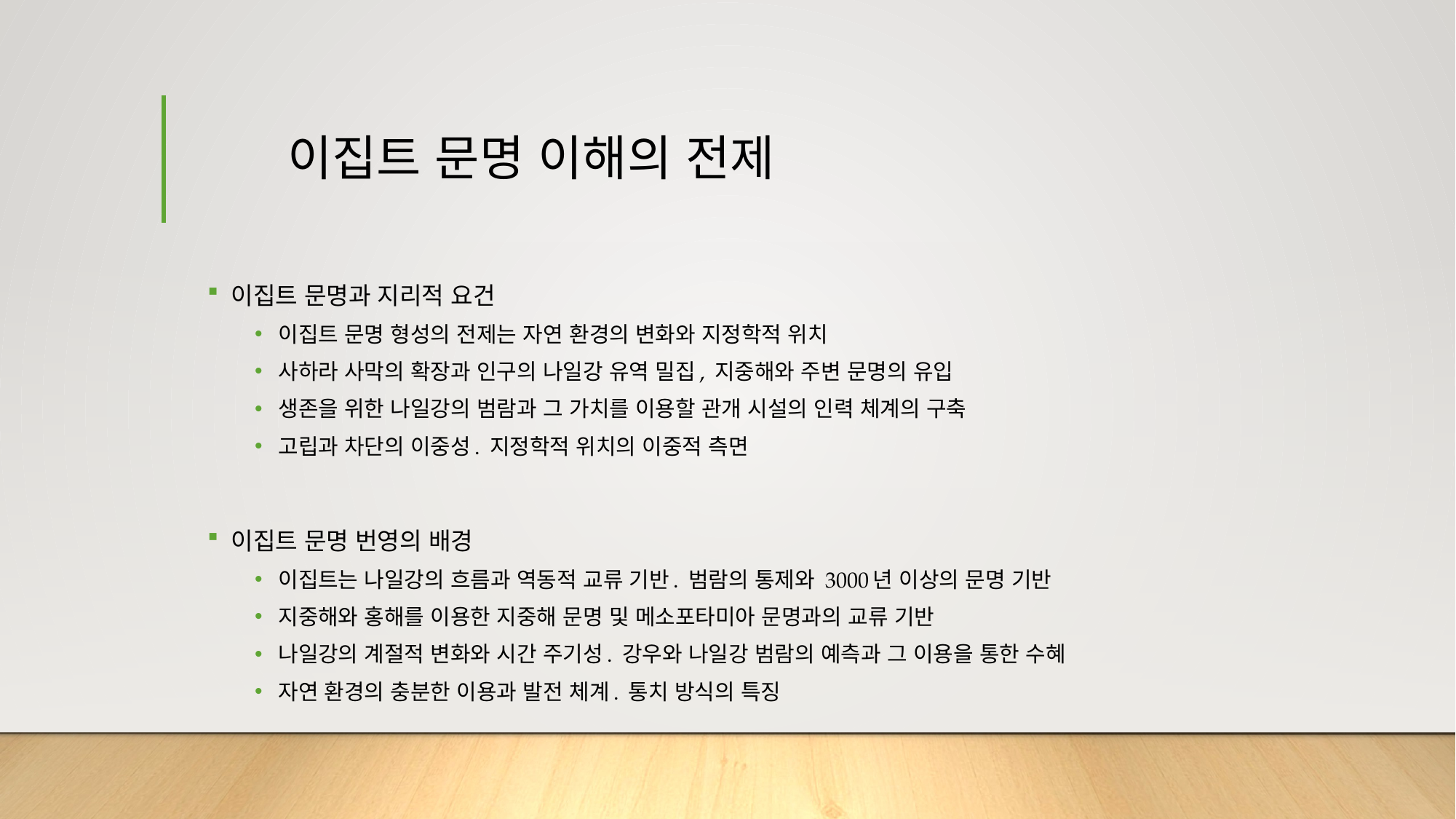

# 이집트 문명 이해의 전제
이집트 문명과 지리적 요건
이집트 문명 형성의 전제는 자연 환경의 변화와 지정학적 위치
사하라 사막의 확장과 인구의 나일강 유역 밀집, 지중해와 주변 문명의 유입
생존을 위한 나일강의 범람과 그 가치를 이용할 관개 시설의 인력 체계의 구축
고립과 차단의 이중성. 지정학적 위치의 이중적 측면

이집트 문명 번영의 배경
이집트는 나일강의 흐름과 역동적 교류 기반. 범람의 통제와 3000년 이상의 문명 기반
지중해와 홍해를 이용한 지중해 문명 및 메소포타미아 문명과의 교류 기반
나일강의 계절적 변화와 시간 주기성. 강우와 나일강 범람의 예측과 그 이용을 통한 수혜
자연 환경의 충분한 이용과 발전 체계. 통치 방식의 특징